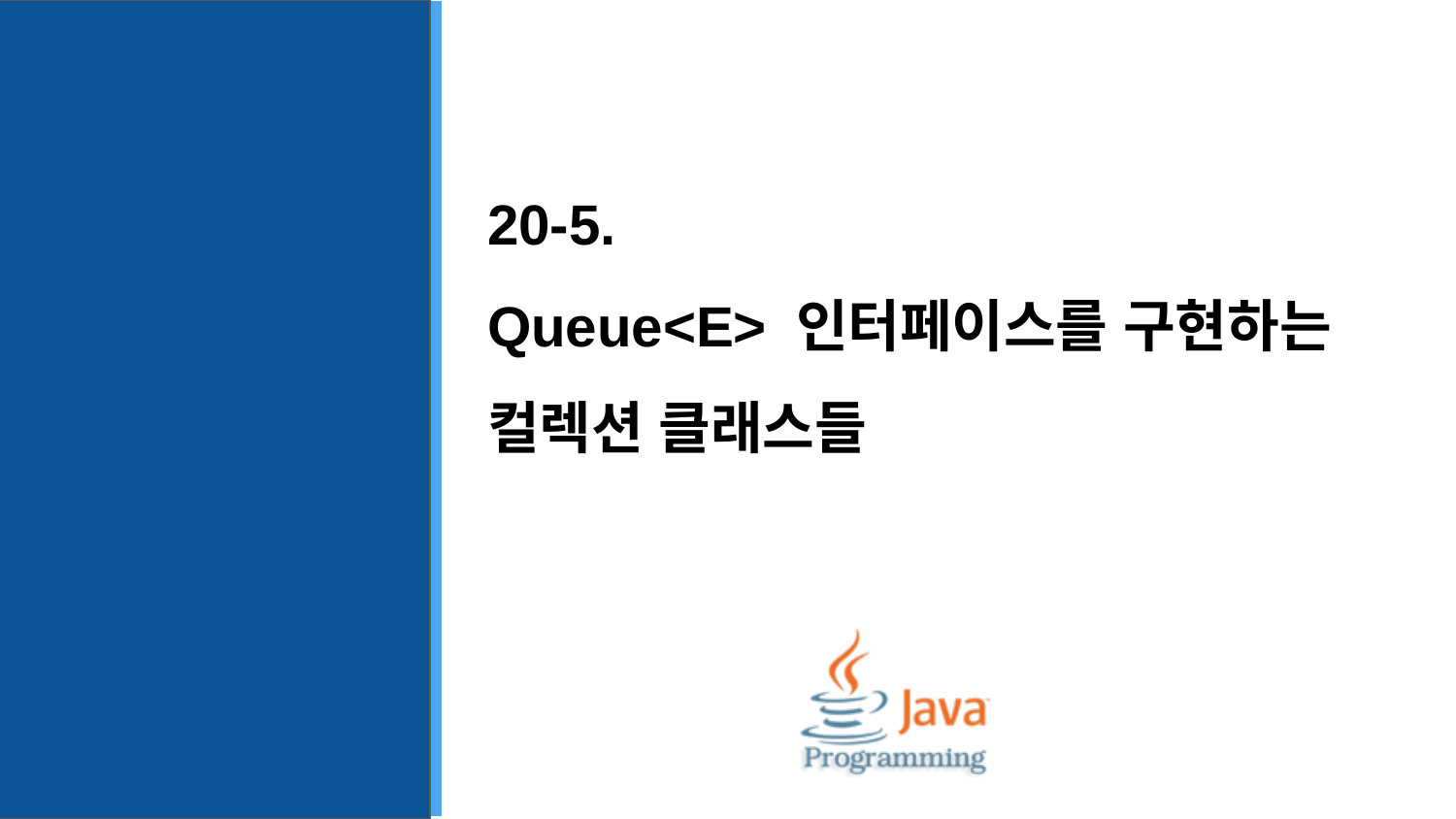

# 20-5.
Queue<E> 인터페이스를 구현하는 컬렉션 클래스들